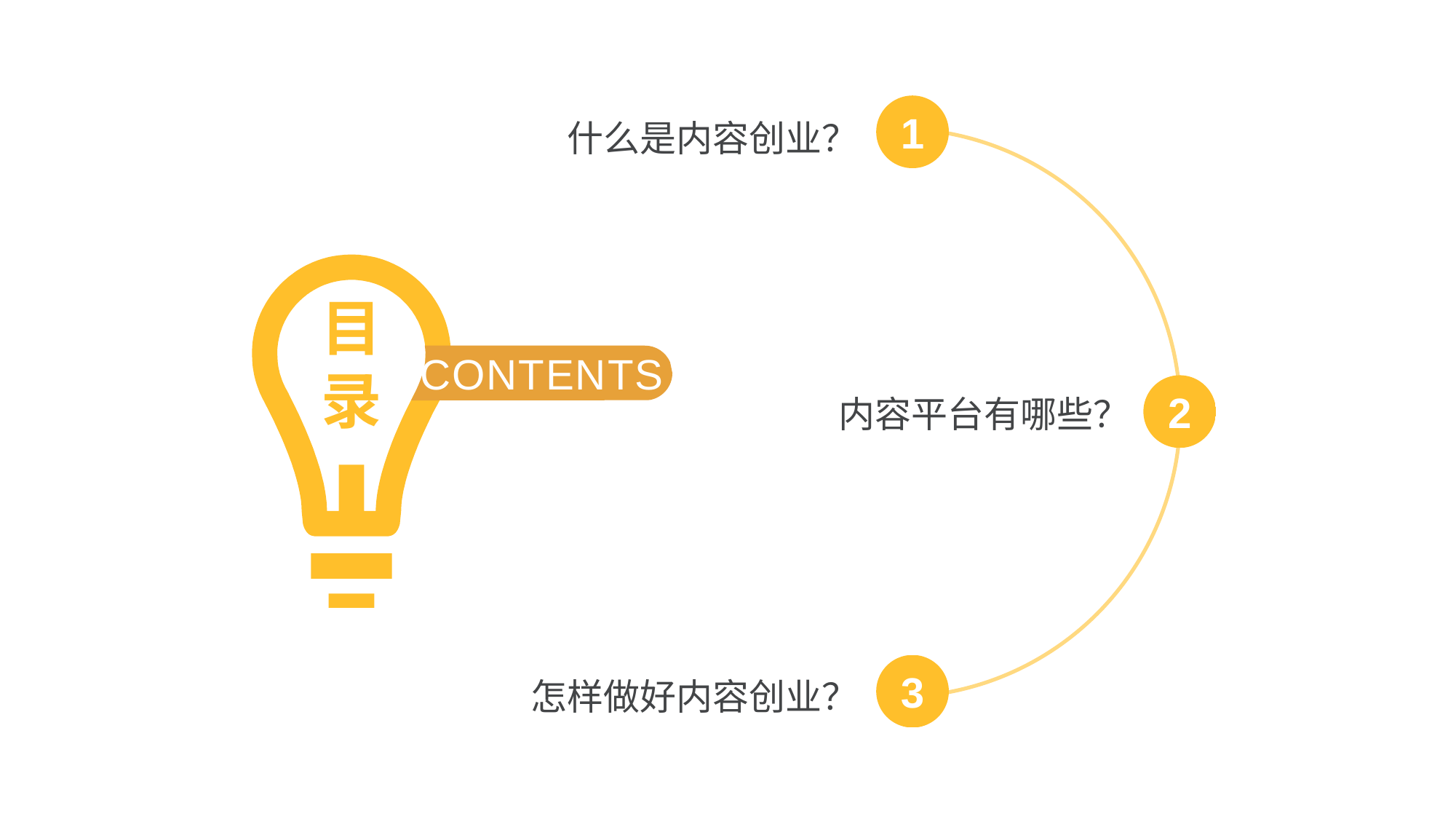

什么是内容创业？
1

目
录
内容平台有哪些？
CONTENTS
2
怎样做好内容创业？
3